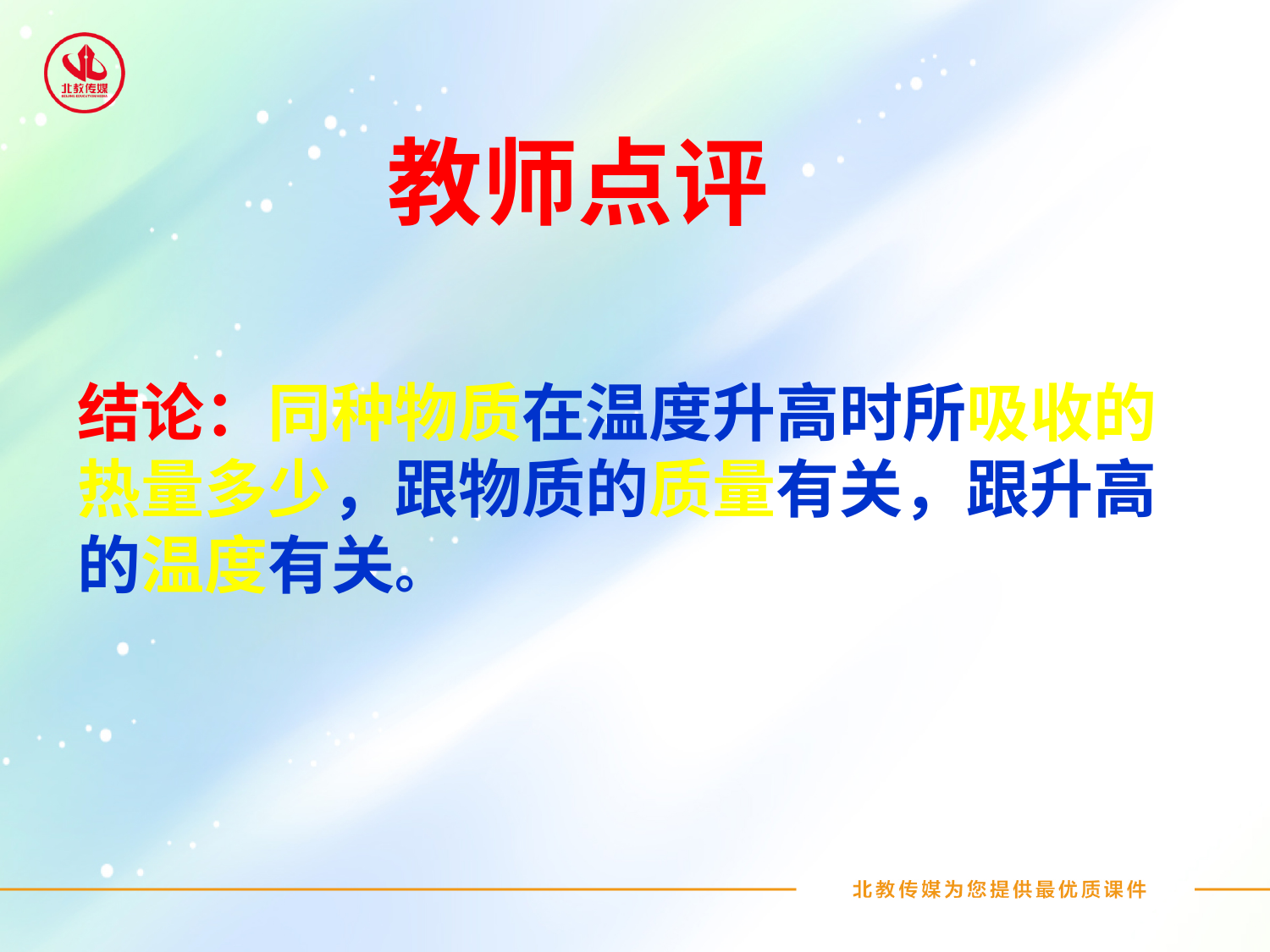

教师点评
结论：同种物质在温度升高时所吸收的热量多少，跟物质的质量有关，跟升高的温度有关。